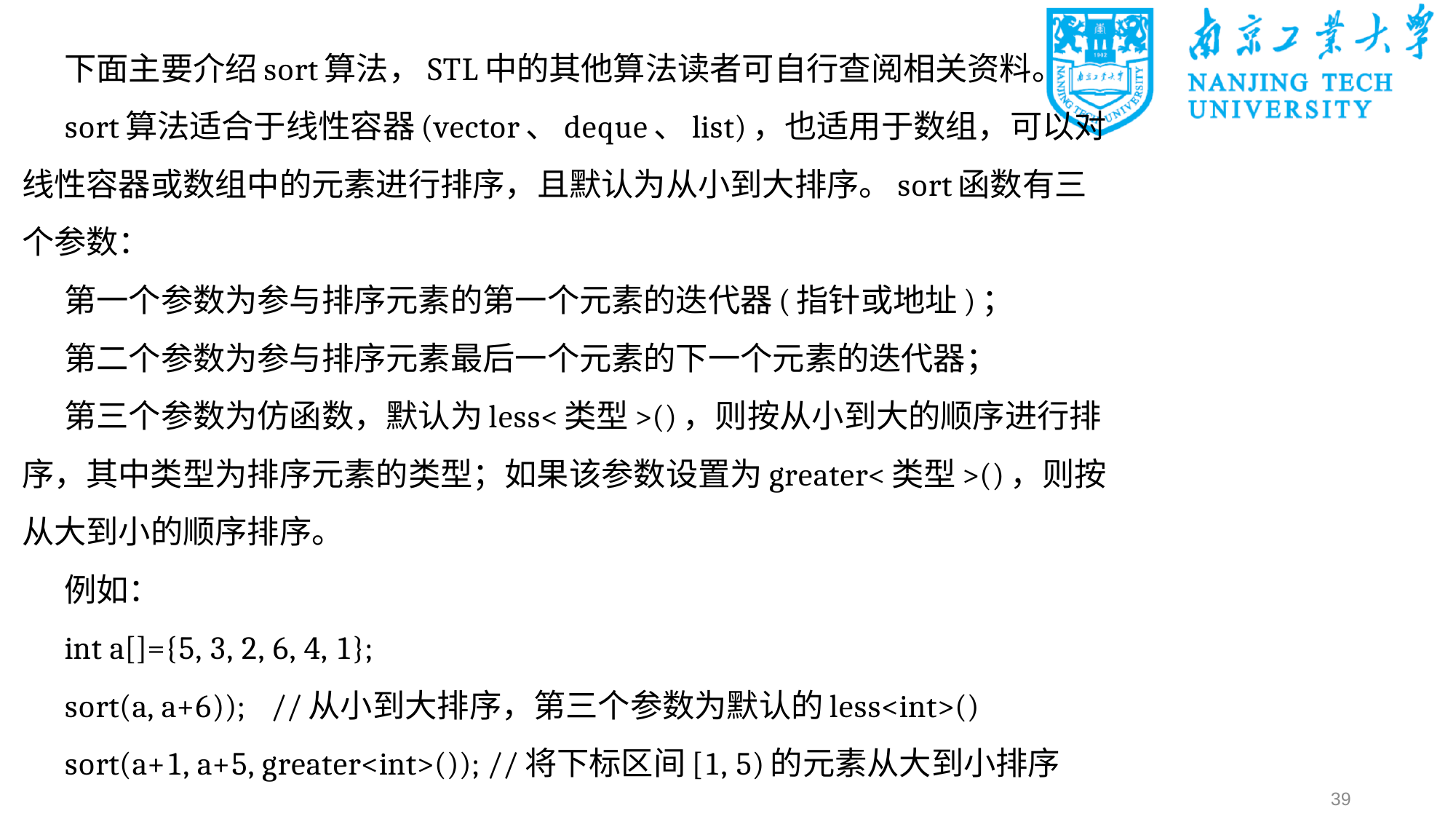

下面主要介绍sort算法，STL中的其他算法读者可自行查阅相关资料。
sort算法适合于线性容器(vector、deque、list)，也适用于数组，可以对线性容器或数组中的元素进行排序，且默认为从小到大排序。sort函数有三个参数：
第一个参数为参与排序元素的第一个元素的迭代器(指针或地址)；
第二个参数为参与排序元素最后一个元素的下一个元素的迭代器；
第三个参数为仿函数，默认为less<类型>()，则按从小到大的顺序进行排序，其中类型为排序元素的类型；如果该参数设置为greater<类型>()，则按从大到小的顺序排序。
例如：
int a[]={5, 3, 2, 6, 4, 1};
sort(a, a+6));	//从小到大排序，第三个参数为默认的less<int>()
sort(a+1, a+5, greater<int>()); //将下标区间[1, 5)的元素从大到小排序
39